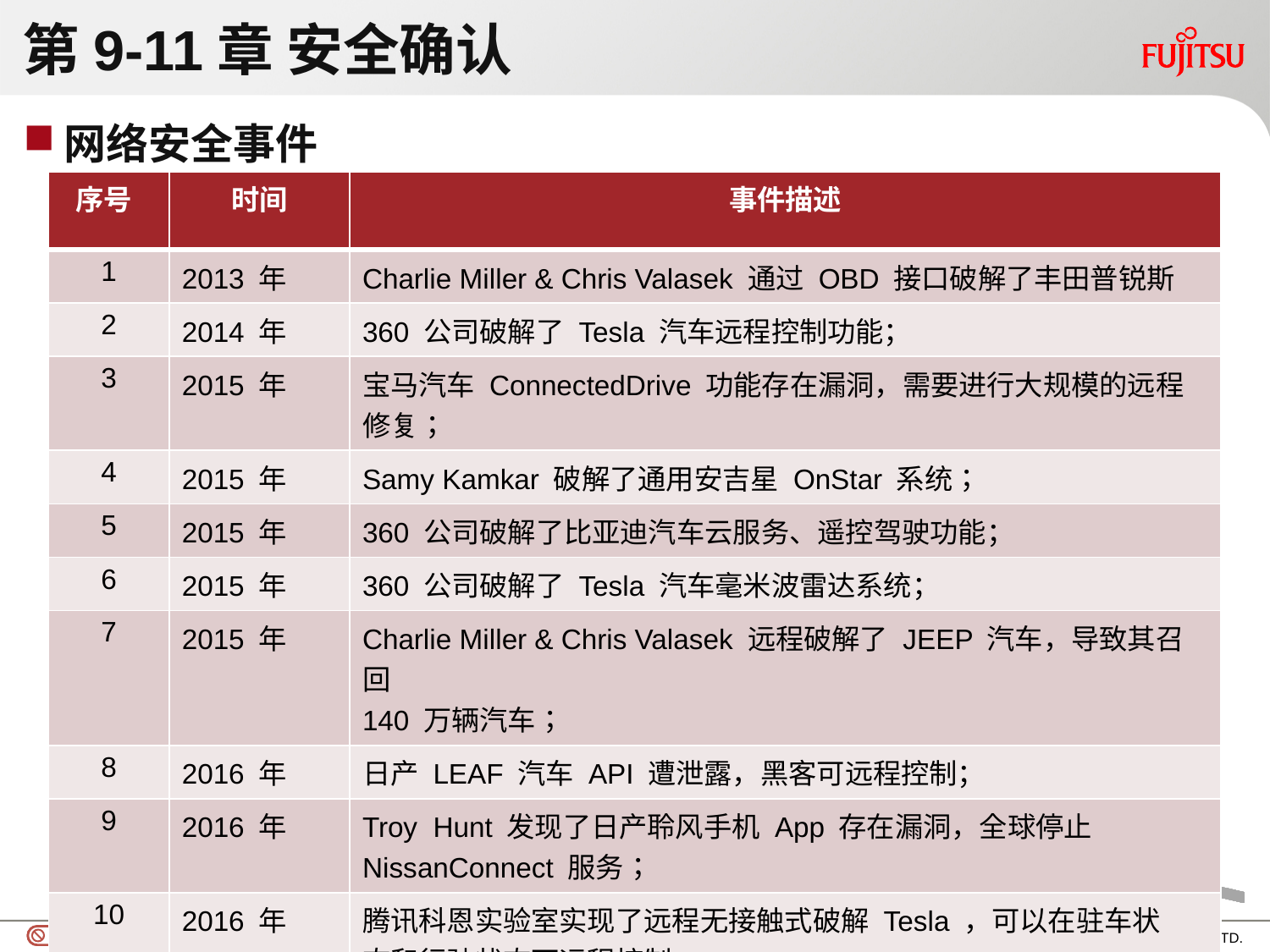

# 第9-11章 安全确认
网络安全事件

| 序号 | 时间 | 事件描述 |
| --- | --- | --- |
| 1 | 2013 年 | Charlie Miller & Chris Valasek 通过 OBD 接口破解了丰田普锐斯 |
| 2 | 2014 年 | 360 公司破解了 Tesla 汽车远程控制功能； |
| 3 | 2015 年 | 宝马汽车 ConnectedDrive 功能存在漏洞，需要进行大规模的远程 修复； |
| 4 | 2015 年 | Samy Kamkar 破解了通用安吉星 OnStar 系统； |
| 5 | 2015 年 | 360 公司破解了比亚迪汽车云服务、遥控驾驶功能； |
| 6 | 2015 年 | 360 公司破解了 Tesla 汽车毫米波雷达系统； |
| 7 | 2015 年 | Charlie Miller & Chris Valasek 远程破解了 JEEP 汽车，导致其召回 140 万辆汽车； |
| 8 | 2016 年 | 日产 LEAF 汽车 API 遭泄露，黑客可远程控制； |
| 9 | 2016 年 | Troy Hunt 发现了日产聆风手机 App 存在漏洞，全球停止 NissanConnect 服务； |
| 10 | 2016 年 | 腾讯科恩实验室实现了远程无接触式破解 Tesla ，可以在驻车状 态和行驶状态下远程控制； |
| 11 | 2017 年 | 腾讯科恩实验室再次实现了远程无接触式破解 Tesla 。 |
14
Copyright 2022 NANJING FUJITSU NANDA SOFTWARE TECHNOLOGY CO., LTD.